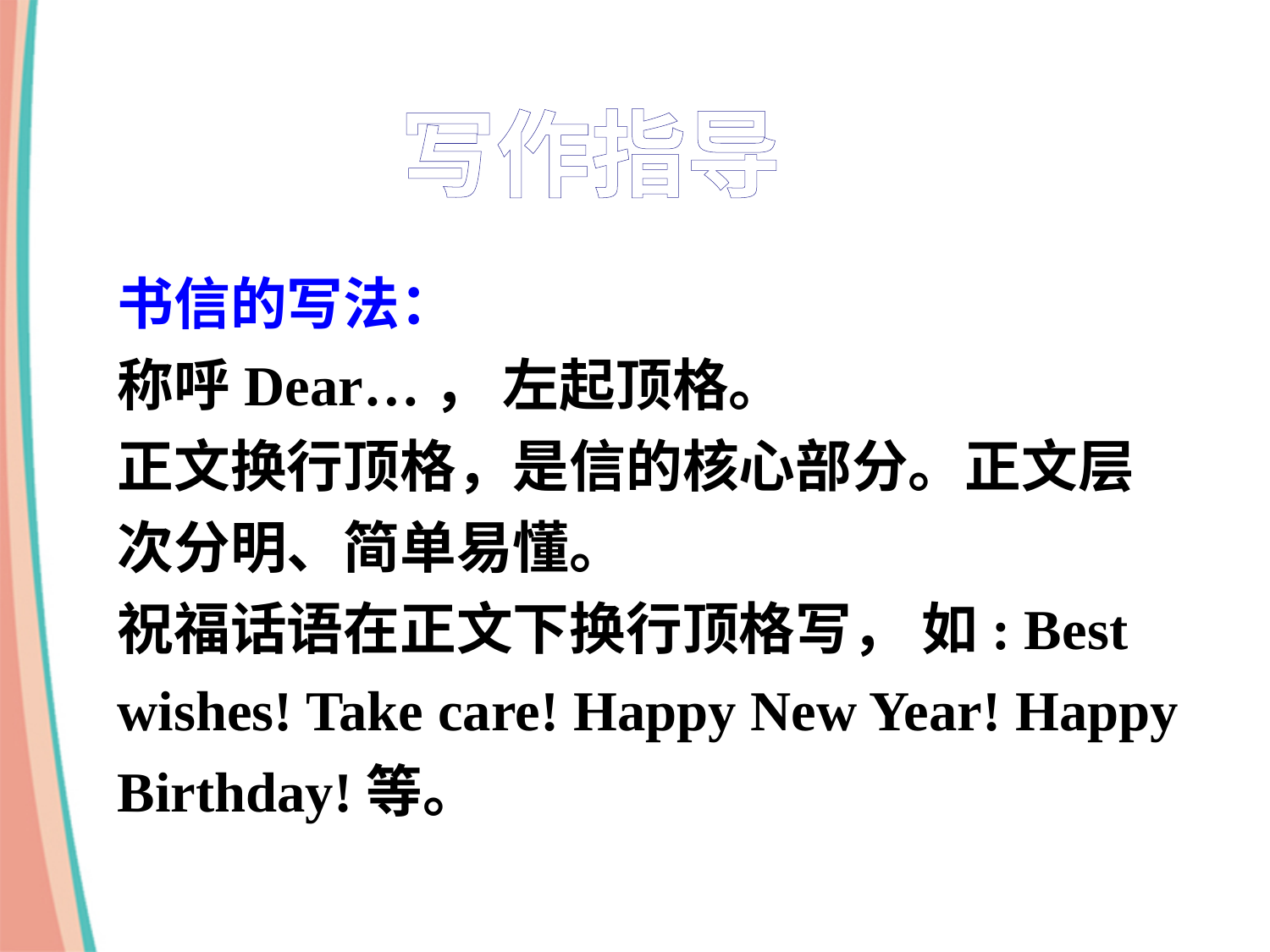

写作指导
书信的写法：
称呼Dear…， 左起顶格。
正文换行顶格，是信的核心部分。正文层次分明、简单易懂。
祝福话语在正文下换行顶格写， 如: Best wishes! Take care! Happy New Year! Happy Birthday!等。